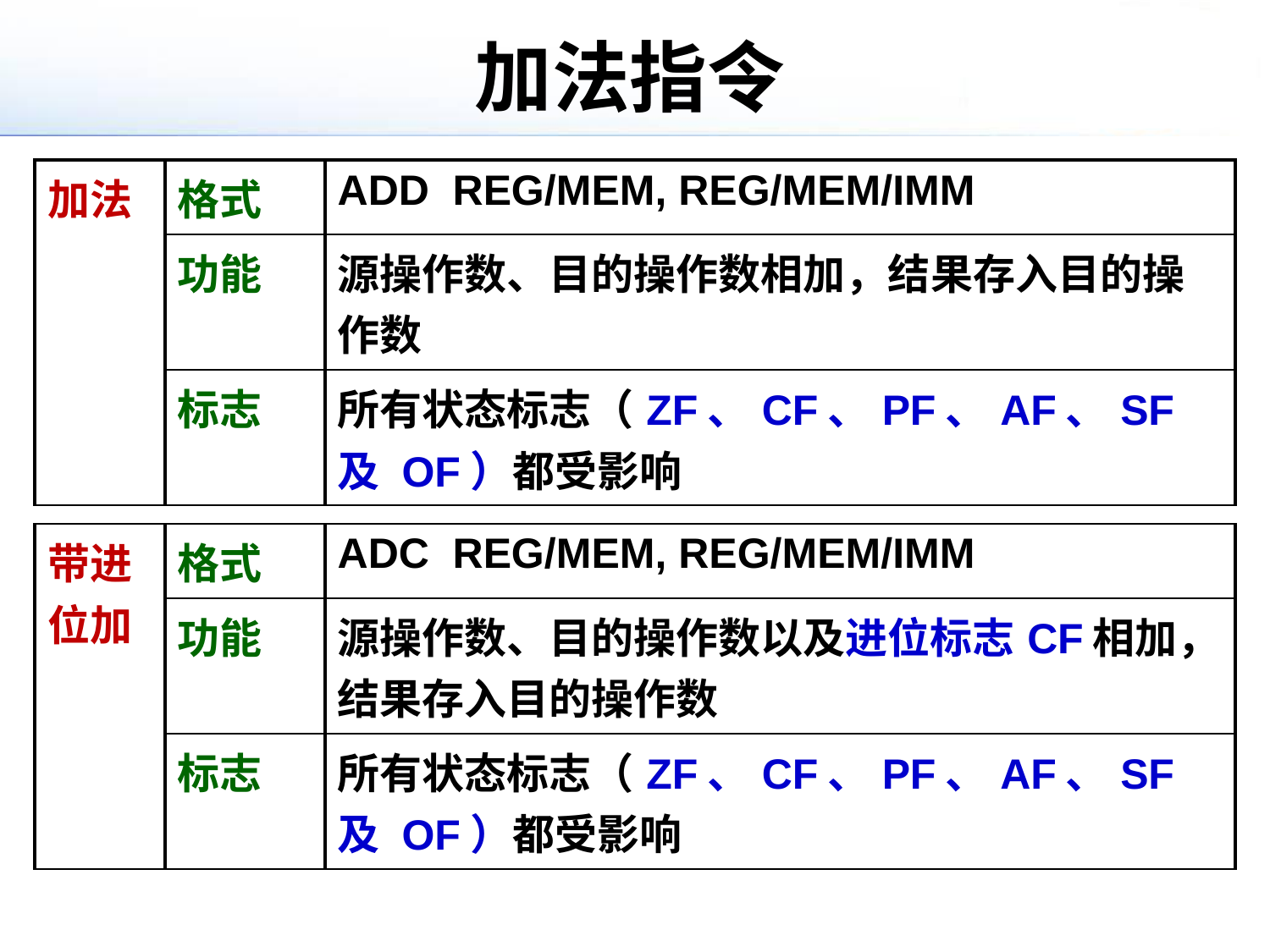

# 加法指令
| 加法 | 格式 | ADD REG/MEM, REG/MEM/IMM |
| --- | --- | --- |
|  | 功能 | 源操作数、目的操作数相加，结果存入目的操作数 |
|  | 标志 | 所有状态标志（ZF、CF、PF、AF、SF 及 OF）都受影响 |
| 带进位加 | 格式 | ADC REG/MEM, REG/MEM/IMM |
| --- | --- | --- |
|  | 功能 | 源操作数、目的操作数以及进位标志CF相加，结果存入目的操作数 |
|  | 标志 | 所有状态标志（ZF、CF、PF、AF、SF 及 OF）都受影响 |